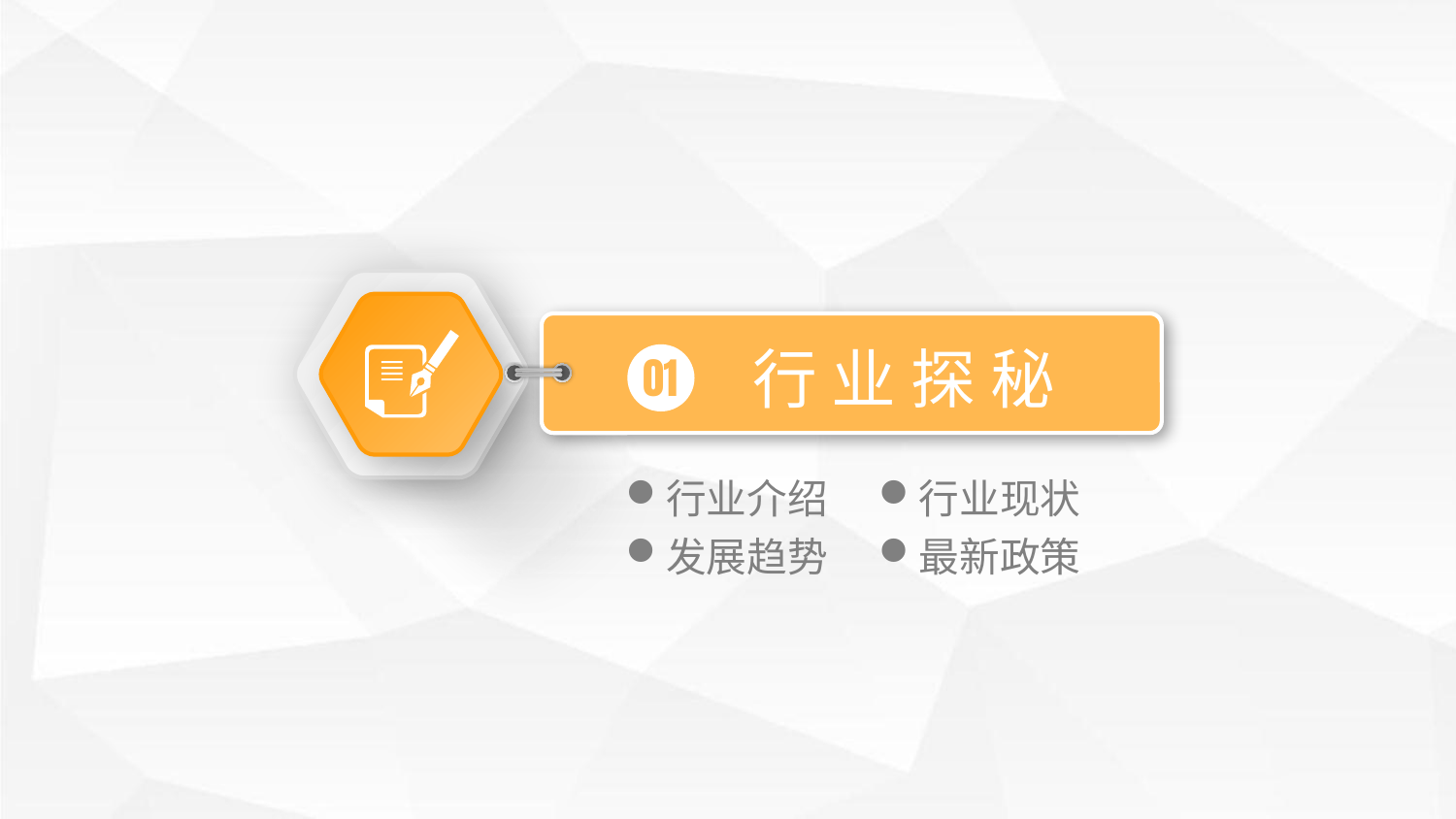

行 业 探 秘

01

行业介绍
行业现状
最新政策
发展趋势